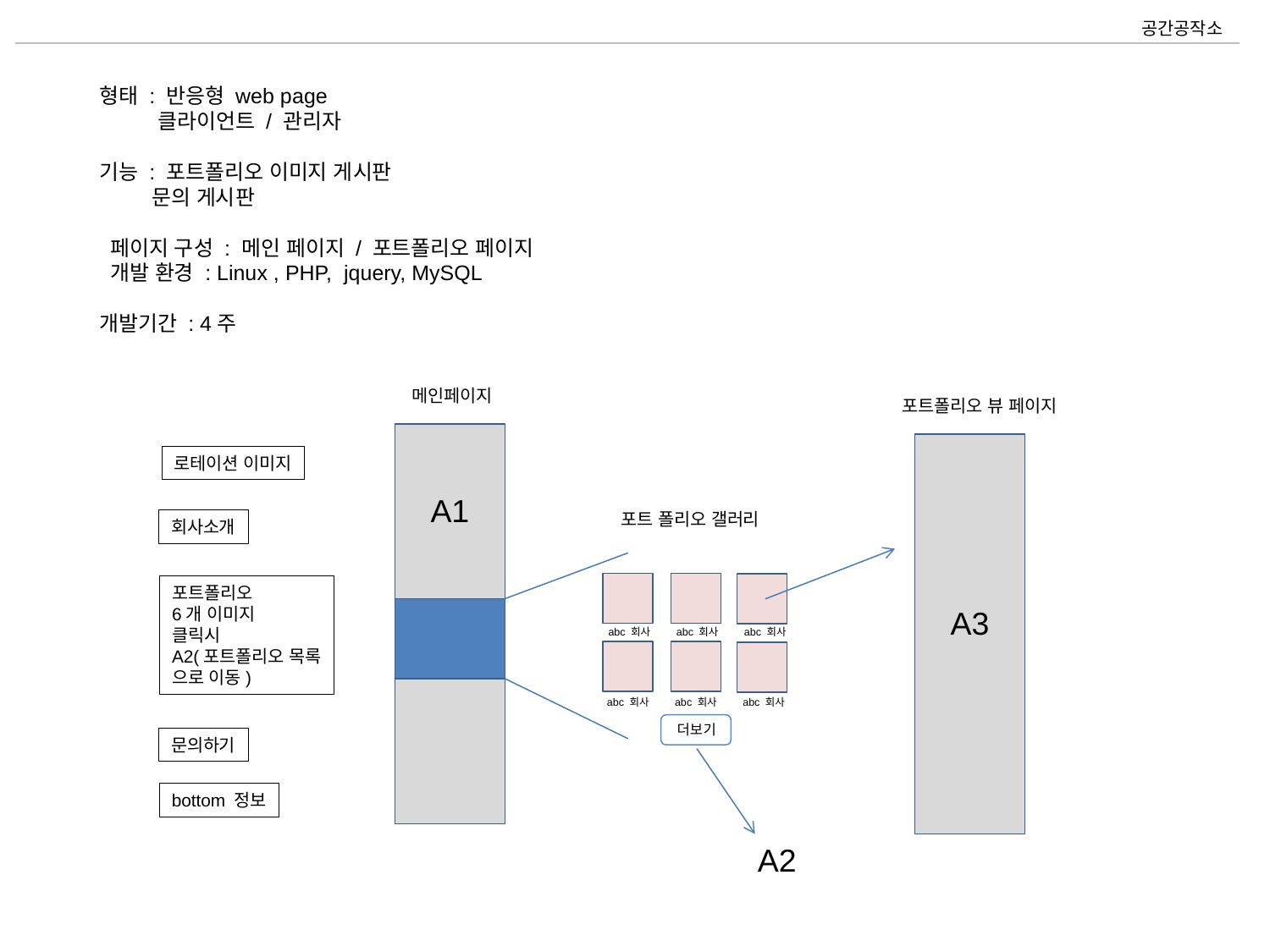

공간공작소
형태 : 반응형 web page
         클라이언트 / 관리자

기능 : 포트폴리오 이미지 게시판
        문의 게시판

 페이지 구성 : 메인 페이지 / 포트폴리오 페이지
 개발 환경 : Linux , PHP,  jquery, MySQL

개발기간 : 4주

메인페이지
포트폴리오 뷰 페이지

로테이션 이미지
A1
포트 폴리오 갤러리
회사소개

포트폴리오
6개 이미지
클릭시
A2(포트폴리오 목록
으로 이동)
A3

abc 회사
abc 회사
abc 회사

abc 회사
abc 회사
abc 회사

더보기
문의하기
bottom 정보
A2